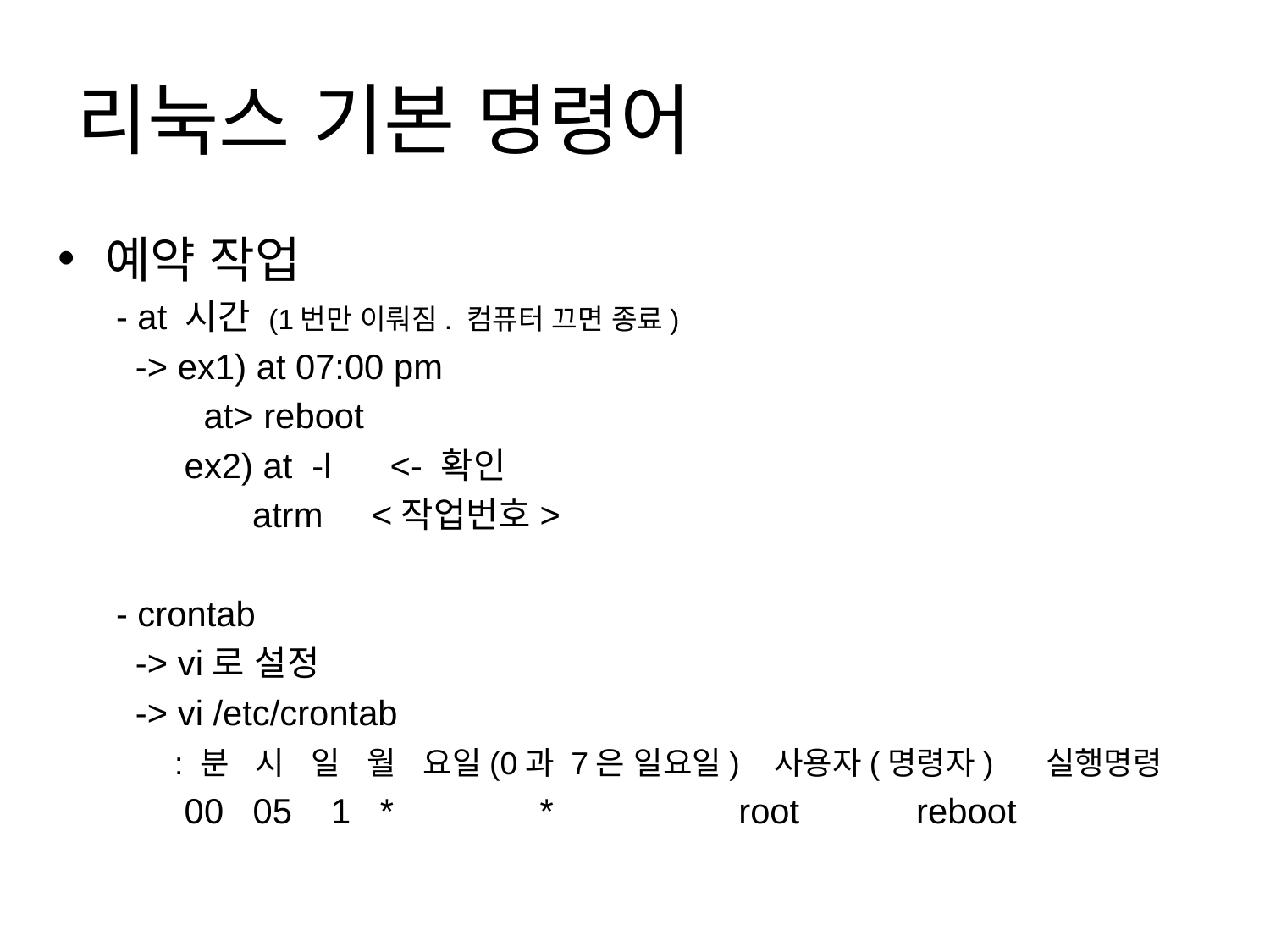

# 리눅스 기본 명령어
예약 작업
      - at 시간 (1번만 이뤄짐. 컴퓨터 끄면 종료)
        -> ex1) at 07:00 pm
               at> reboot
             ex2) at  -l      <- 확인
                    atrm     <작업번호>

      - crontab
        -> vi로 설정
        -> vi /etc/crontab
            : 분   시   일   월   요일(0과 7은 일요일)   사용자(명령자)     실행명령
             00   05    1   *               *                   root            reboot